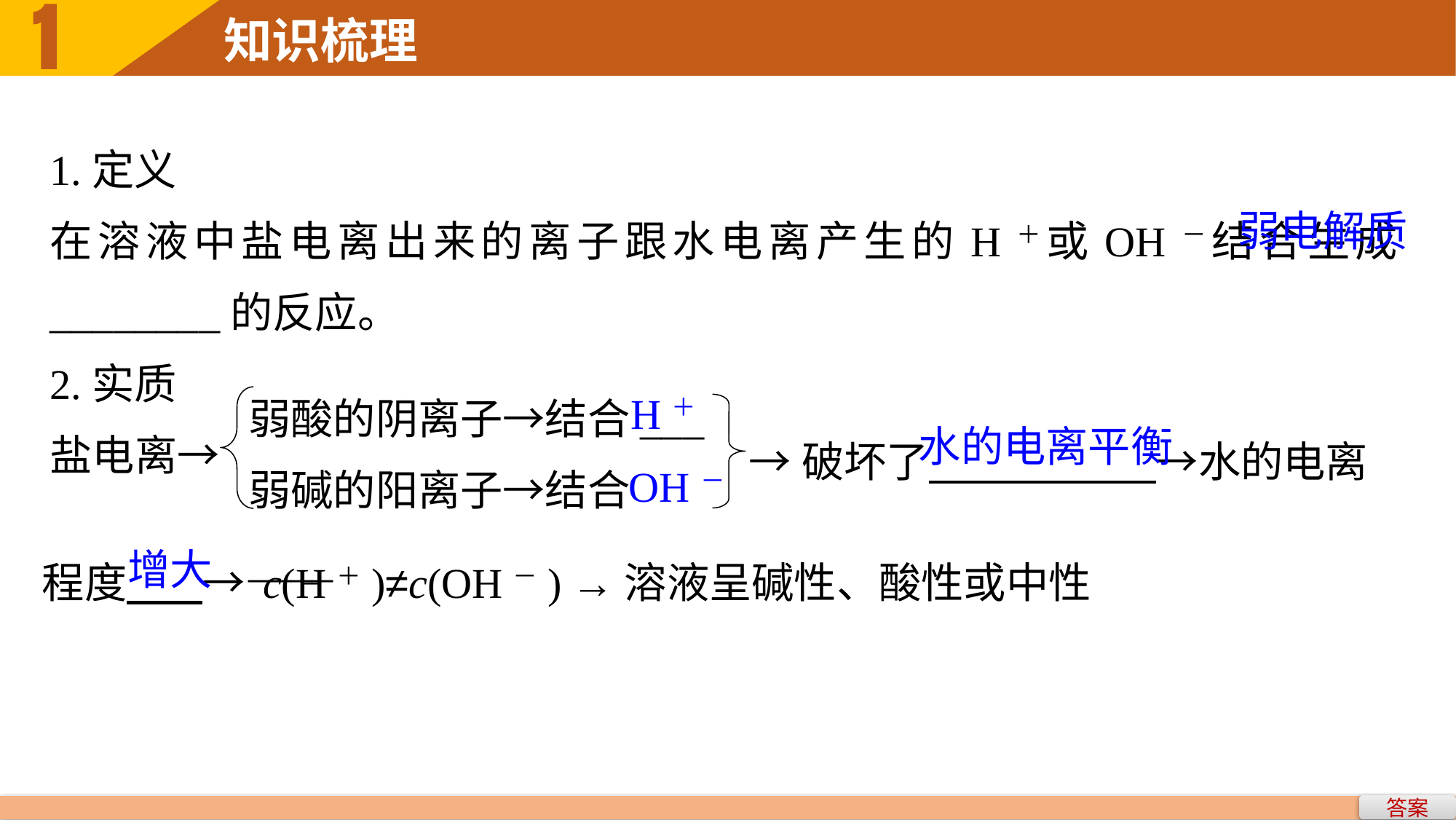

1

知识梳理
1.定义
在溶液中盐电离出来的离子跟水电离产生的H＋或OH－结合生成________的反应。
2.实质
盐电离→
弱电解质
弱酸的阴离子→结合___
弱碱的阳离子→结合____
H＋

→破坏了                        →水的电离
水的电离平衡
OH－
程度        → c(H＋)≠c(OH－) →溶液呈碱性、酸性或中性
增大
答案